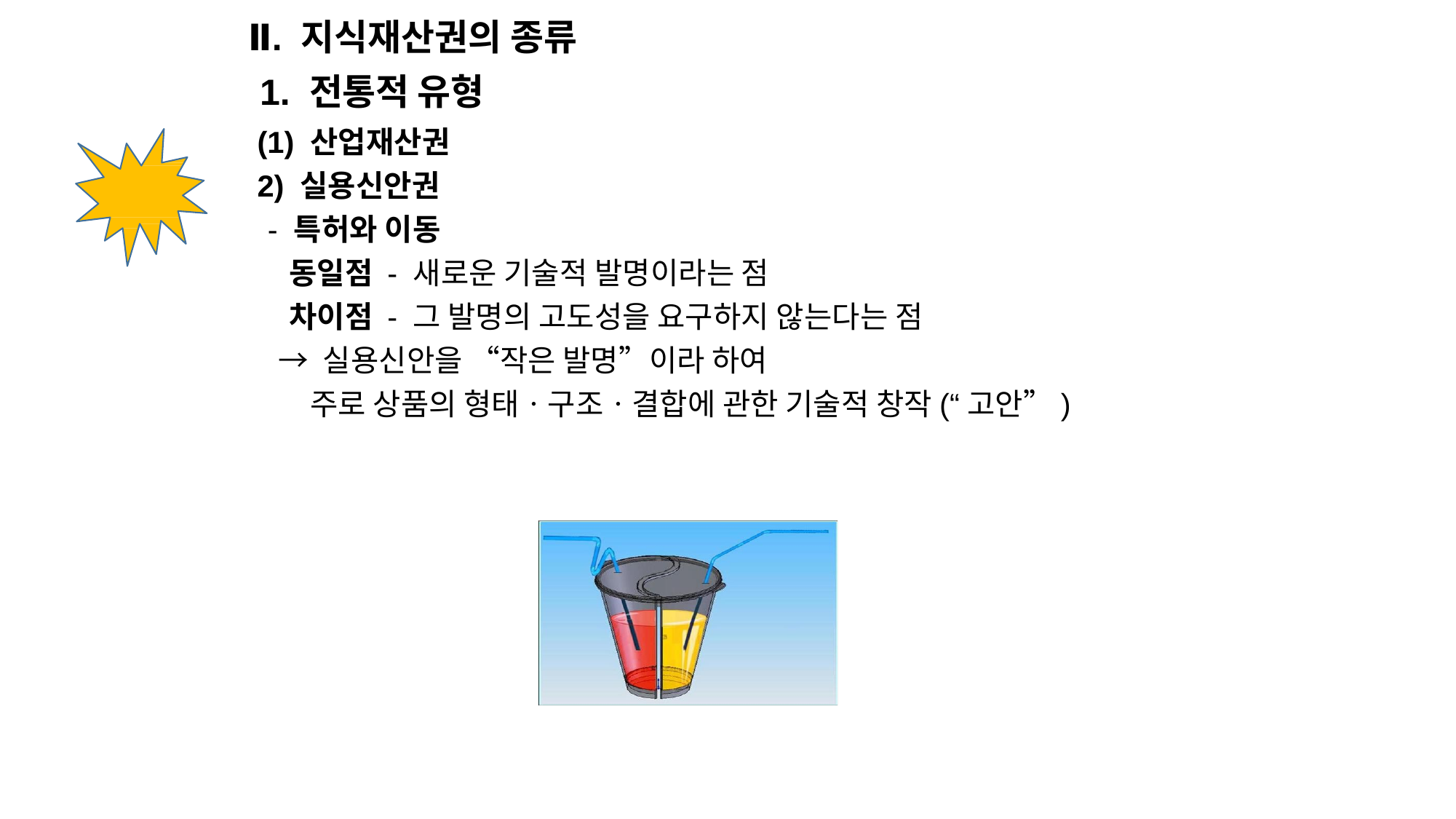

# Ⅱ. 지식재산권의 종류
1. 전통적 유형
(1) 산업재산권
2) 실용신안권
- 특허와 이동
동일점 - 새로운 기술적 발명이라는 점
차이점 - 그 발명의 고도성을 요구하지 않는다는 점
→ 실용신안을 “작은 발명”이라 하여
주로 상품의 형태ㆍ구조ㆍ결합에 관한 기술적 창작(“고안”)